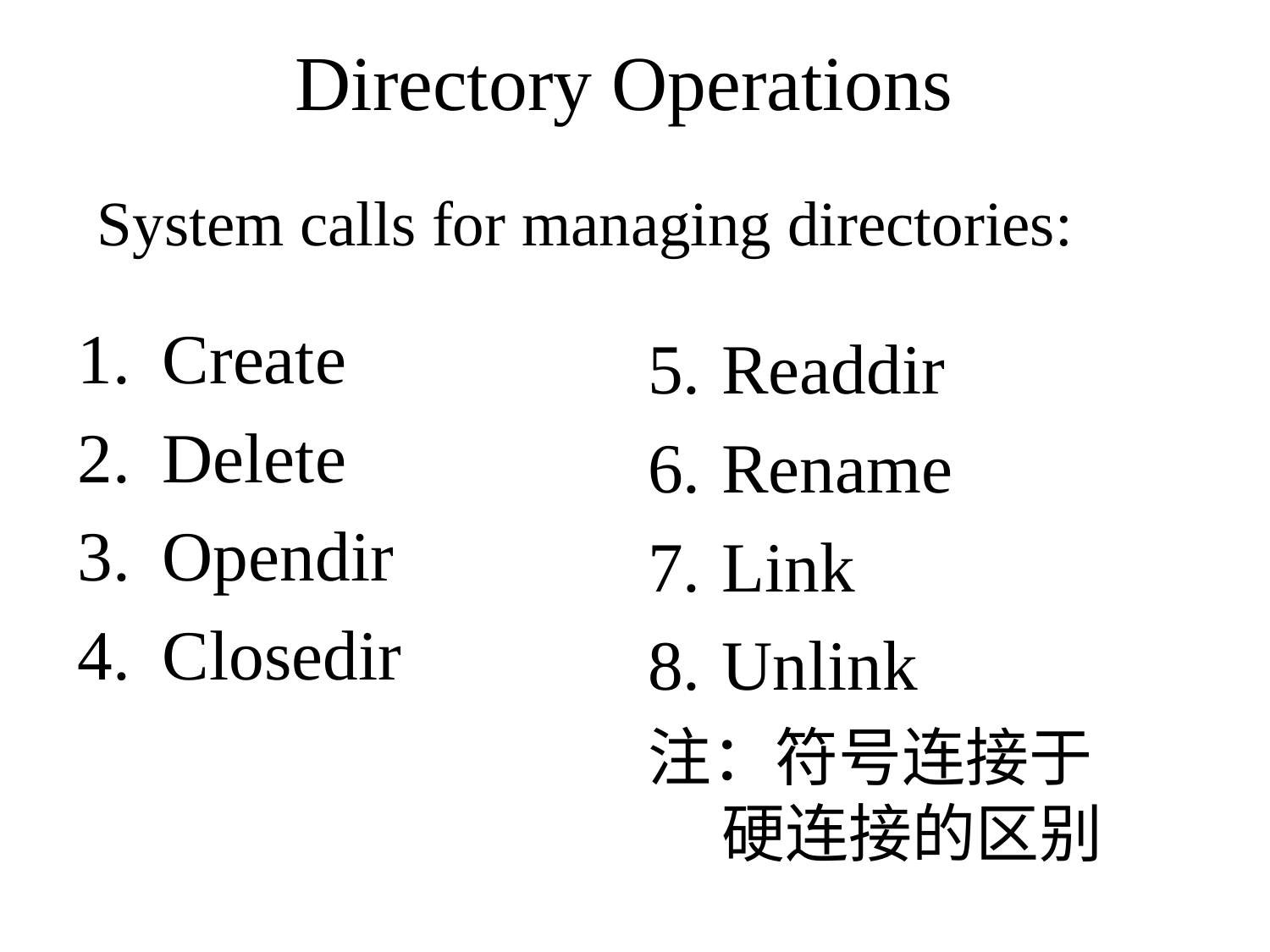

# Directory Operations
System calls for managing directories:
Create
Delete
Opendir
Closedir
Readdir
Rename
Link
Unlink
注：符号连接于硬连接的区别

61